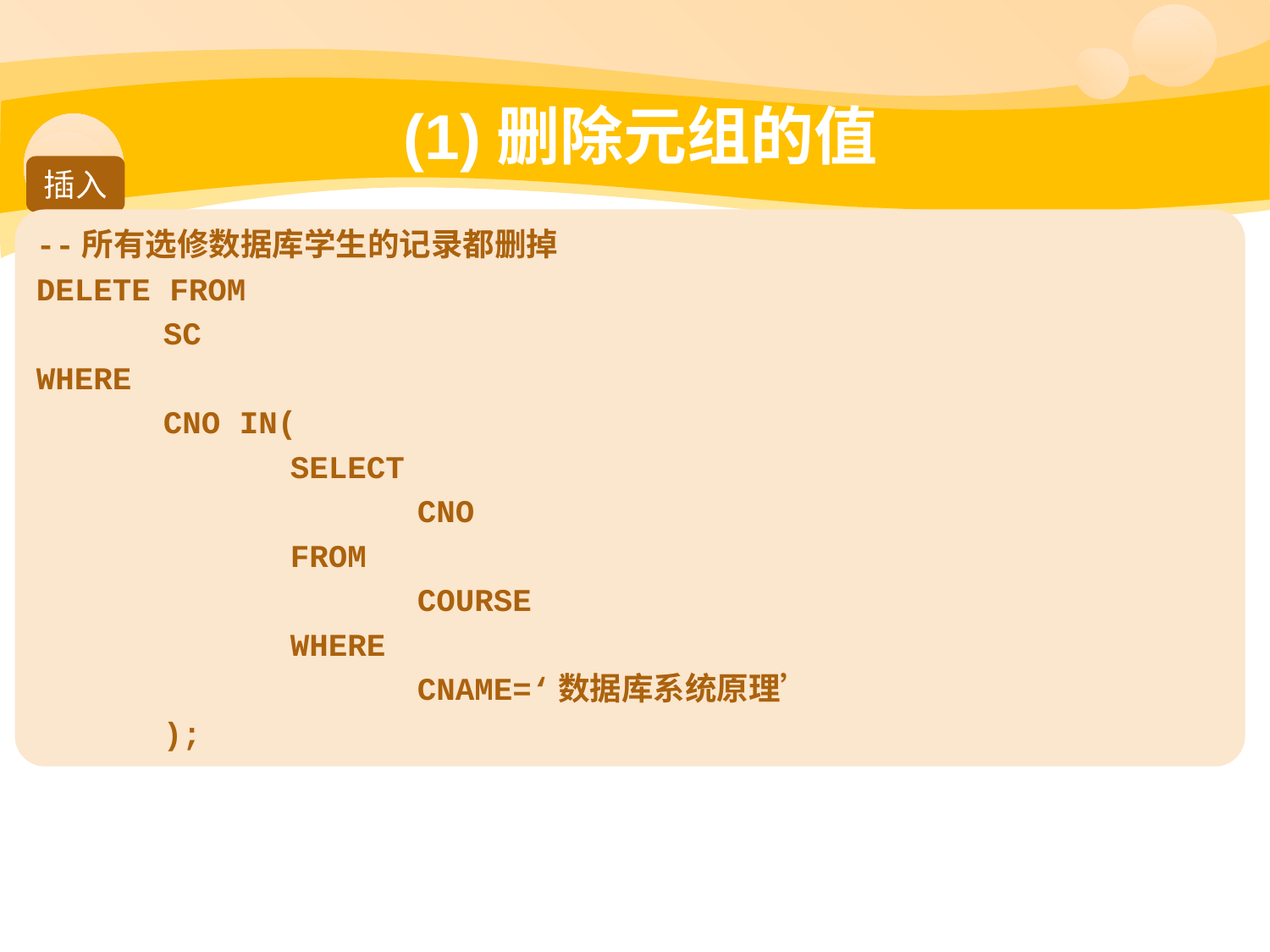

# (1)删除元组的值
插入
--所有选修数据库学生的记录都删掉
DELETE FROM
	SC
WHERE
	CNO IN(
		SELECT
			CNO
		FROM
			COURSE
		WHERE
			CNAME=‘数据库系统原理’
	);